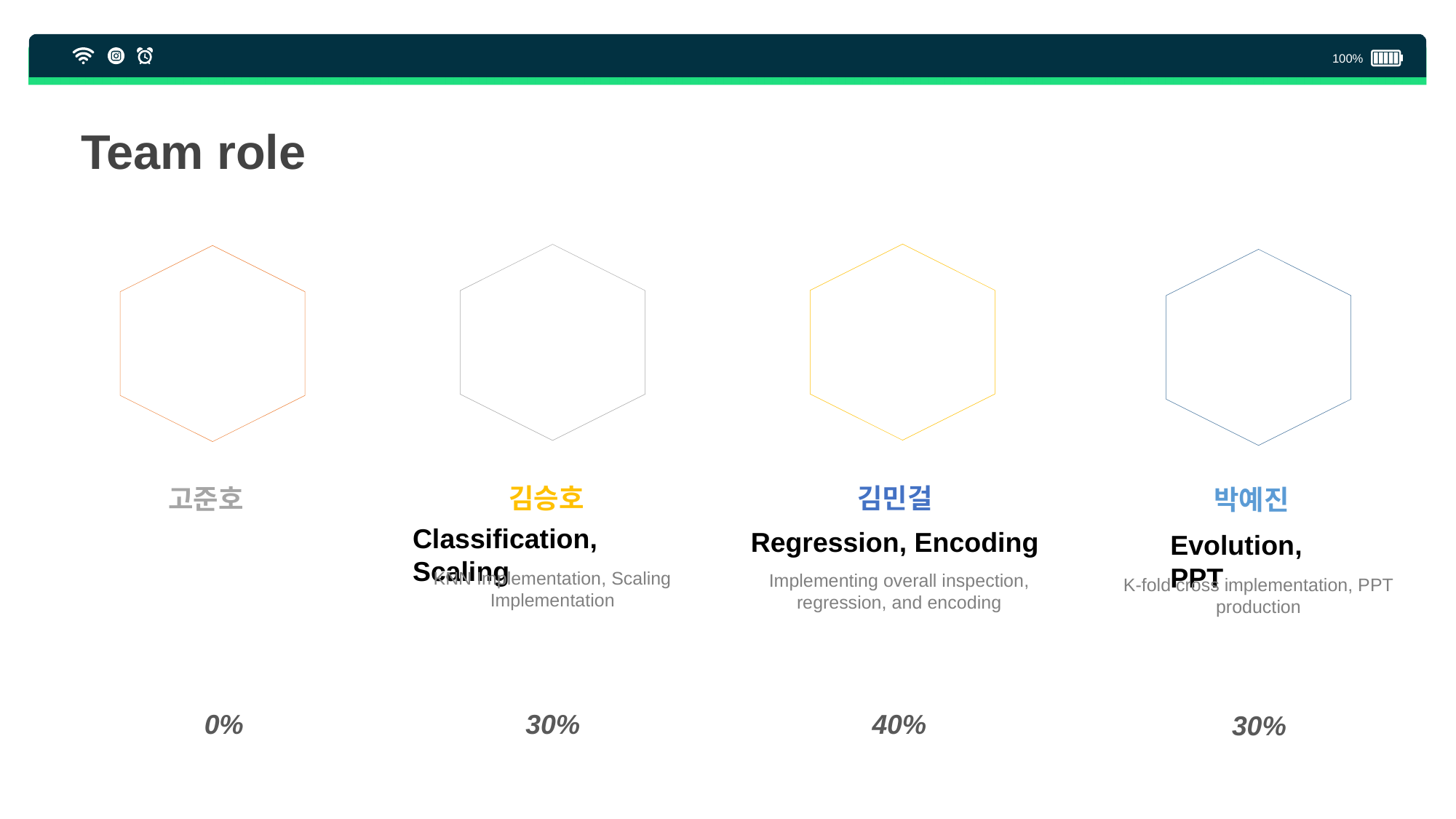

100%

Team role

김승호
김민걸
고준호
박예진
Classification, Scaling
Regression, Encoding
Evolution, PPT
KNN Implementation, Scaling Implementation
Implementing overall inspection, regression, and encoding
K-fold cross implementation, PPT production
0%
30%
40%
30%